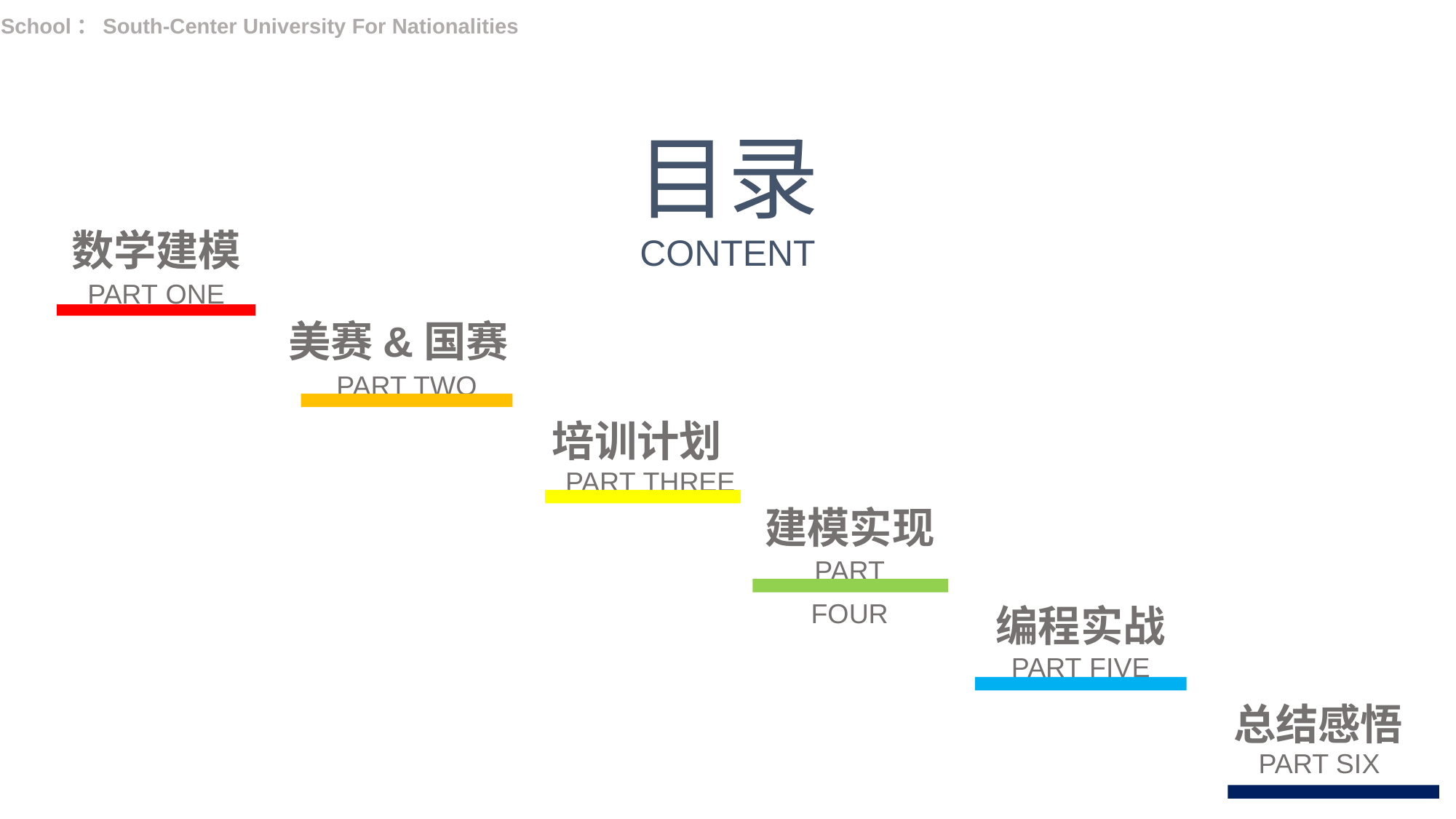

School：South-Center University For Nationalities
目录
CONTENT
数学建模
PART ONE
美赛&国赛

PART TWO

培训计划
PART THREE
建模实现

PART FOUR
编程实战

PART FIVE

总结感悟
PART SIX